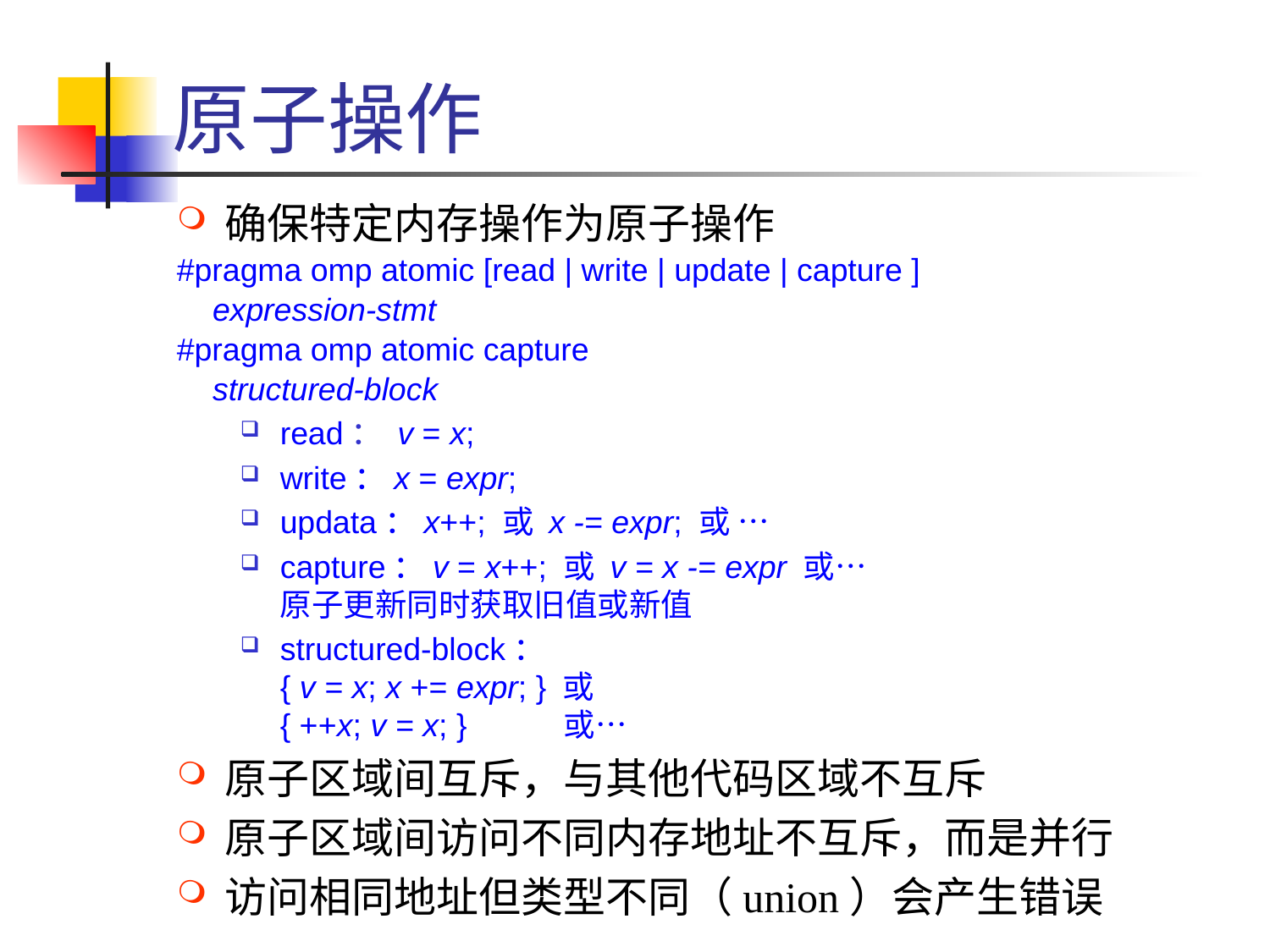

# 原子操作
确保特定内存操作为原子操作
#pragma omp atomic [read | write | update | capture ]
    expression-stmt
#pragma omp atomic capture
    structured-block
read： v = x;
write：x = expr;
updata：x++; 或 x -= expr; 或 …
capture：v = x++; 或 v = x -= expr 或…
原子更新同时获取旧值或新值
structured-block：
{ v = x; x += expr; } 或
{ ++x; v = x; }          或…
原子区域间互斥，与其他代码区域不互斥
原子区域间访问不同内存地址不互斥，而是并行
访问相同地址但类型不同（union）会产生错误